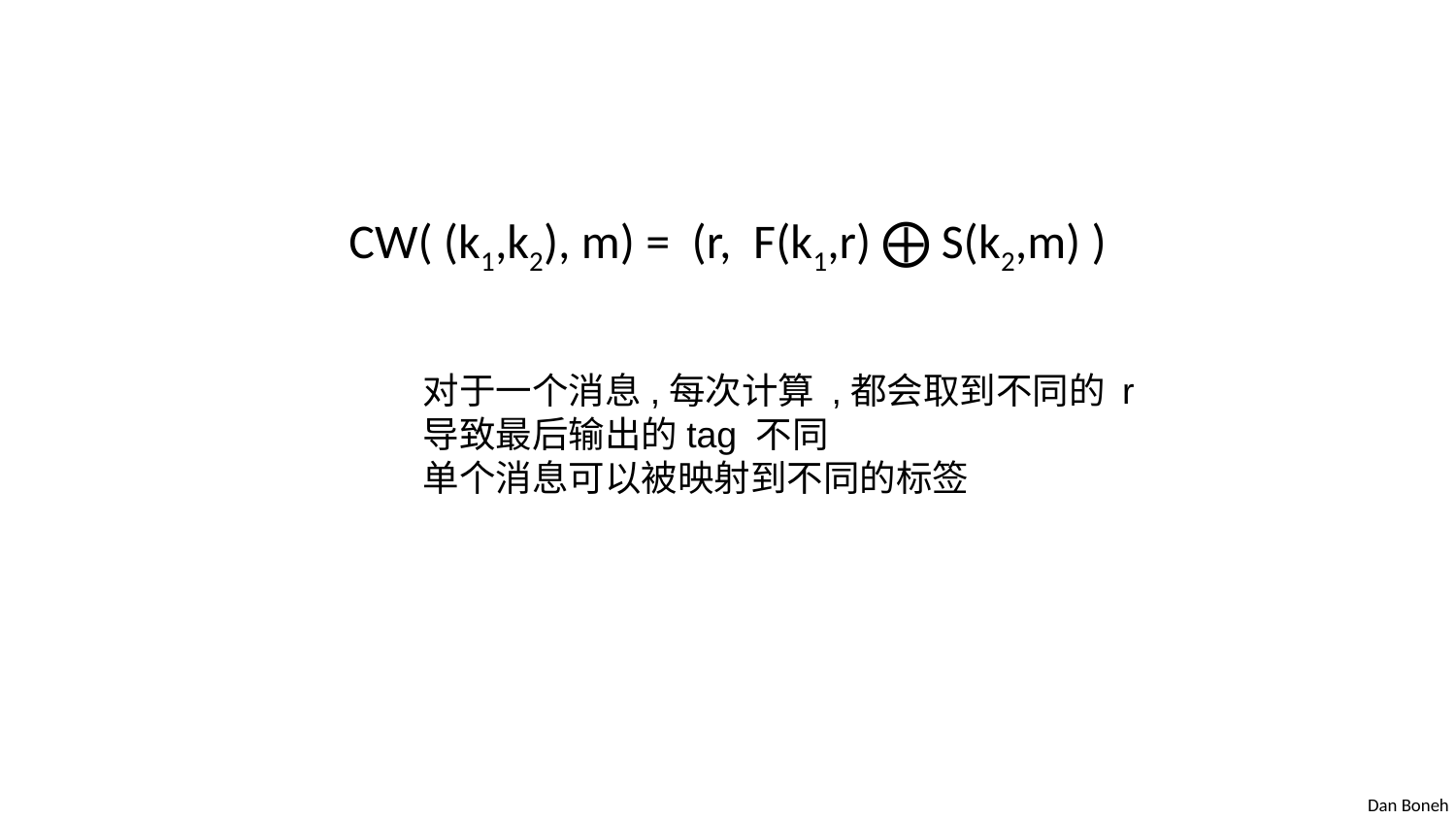

CW( (k1,k2), m) =  (r,  F(k1,r) ⨁ S(k2,m) )
对于一个消息,每次计算 ,都会取到不同的 r
导致最后输出的tag 不同
单个消息可以被映射到不同的标签